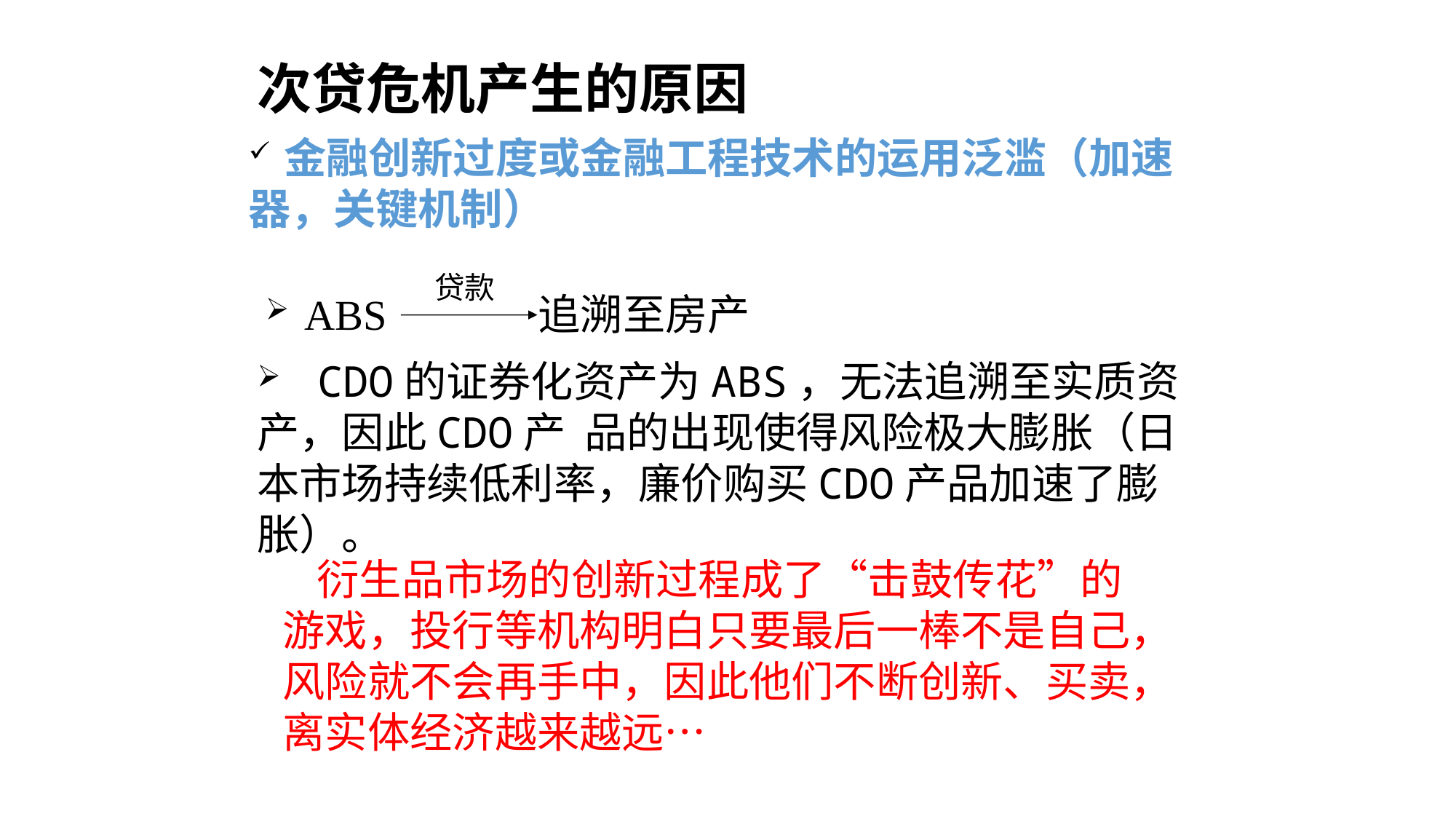

次贷危机产生的原因
 金融创新过度或金融工程技术的运用泛滥（加速器，关键机制）

 贷款
  ABS
追溯至房产

  CDO的证券化资产为ABS，无法追溯至实质资产，因此CDO产  品的出现使得风险极大膨胀（日本市场持续低利率，廉价购买CDO产品加速了膨胀）。
    衍生品市场的创新过程成了“击鼓传花”的游戏，投行等机构明白只要最后一棒不是自己，风险就不会再手中，因此他们不断创新、买卖，离实体经济越来越远…